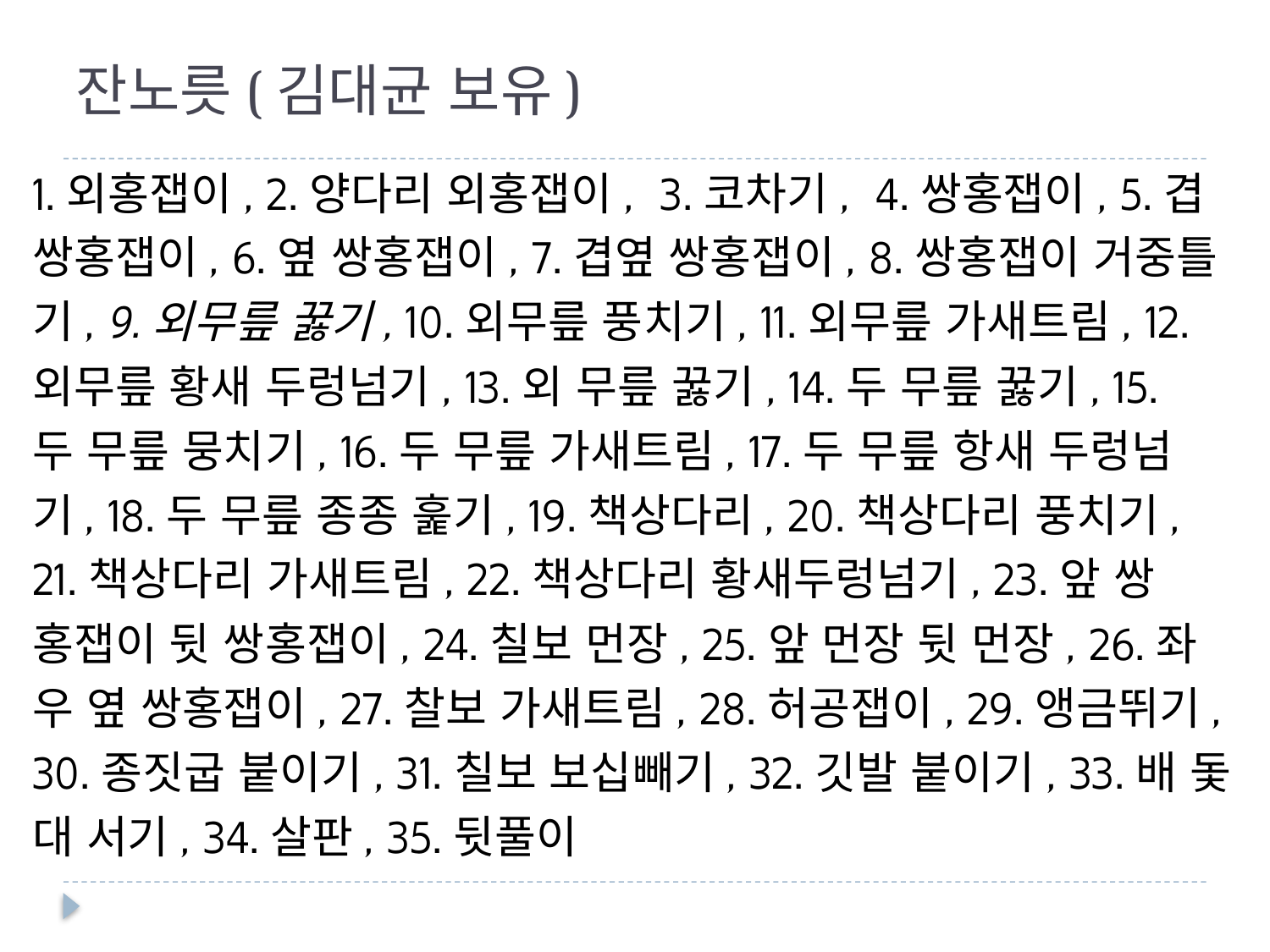

# 잔노릇(김대균 보유)
1.외홍잽이, 2.양다리 외홍잽이,  3.코차기,  4.쌍홍잽이, 5.겹
쌍홍잽이, 6.옆 쌍홍잽이, 7.겹옆 쌍홍잽이, 8.쌍홍잽이 거중틀
기, 9.외무릎 꿇기, 10.외무릎 풍치기, 11.외무릎 가새트림, 12.
외무릎 황새 두렁넘기, 13.외 무릎 꿇기, 14.두 무릎 꿇기, 15.
두 무릎 뭉치기, 16.두 무릎 가새트림, 17.두 무릎 항새 두렁넘
기, 18.두 무릎 종종 훑기, 19.책상다리, 20.책상다리 풍치기,
21.책상다리 가새트림, 22.책상다리 황새두렁넘기, 23.앞 쌍
홍잽이 뒷 쌍홍잽이, 24.칠보 먼장, 25.앞 먼장 뒷 먼장, 26.좌
우 옆 쌍홍잽이, 27.찰보 가새트림, 28.허공잽이, 29.앵금뛰기,
30.종짓굽 붙이기, 31.칠보 보십빼기, 32.깃발 붙이기, 33.배 돛
대 서기, 34.살판, 35.뒷풀이